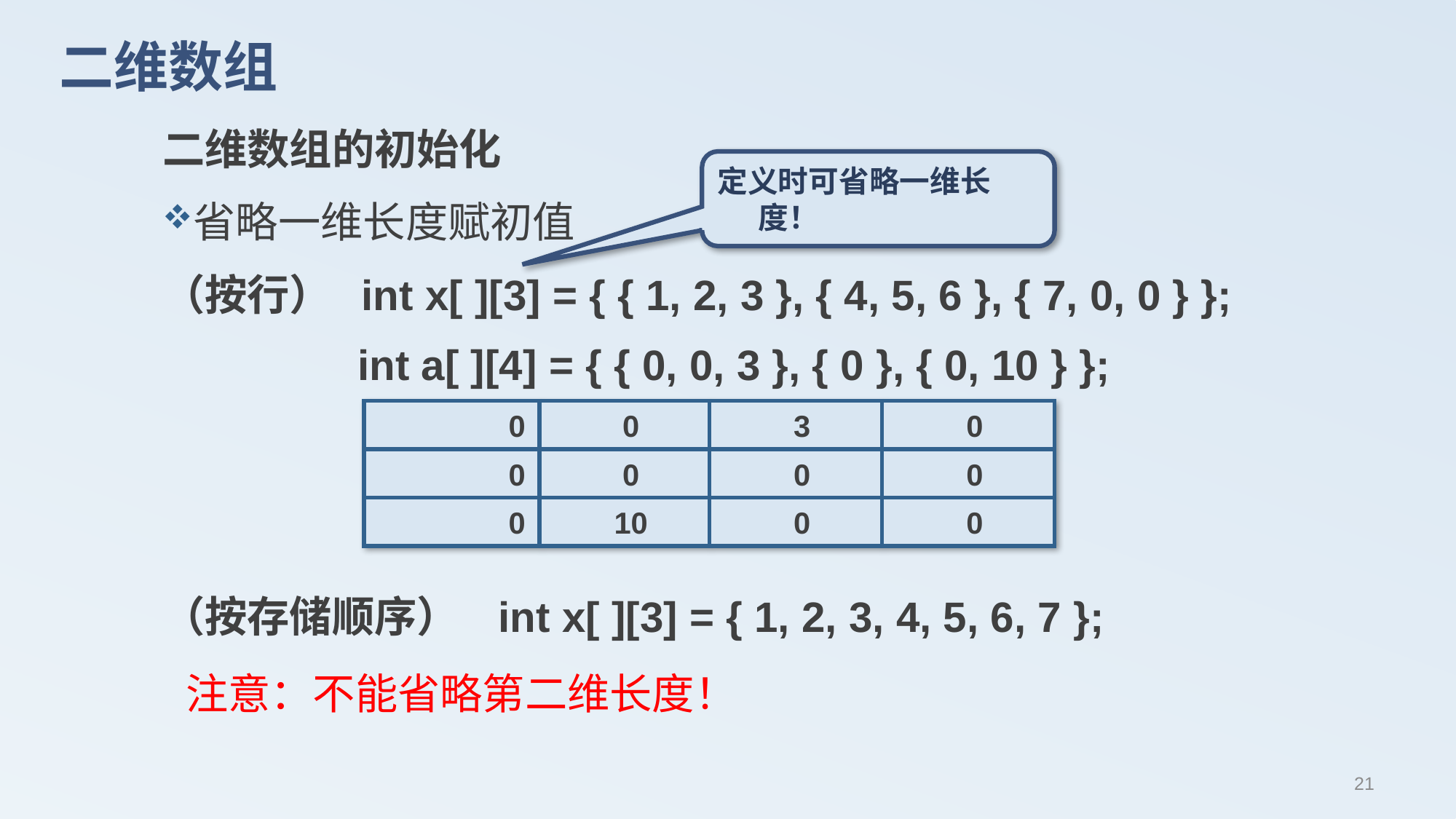

# 二维数组
二维数组的初始化
省略一维长度赋初值
（按行）  int x[ ][3] = { { 1, 2, 3 }, { 4, 5, 6 }, { 7, 0, 0 } };

定义时可省略一维长度！
int a[ ][4] = { { 0, 0, 3 }, { 0 }, { 0, 10 } };
| 0 | 0 | 3 | 0 |
| --- | --- | --- | --- |
| 0 | 0 | 0 | 0 |
| 0 | 10 | 0 | 0 |
（按存储顺序）   int x[ ][3] = { 1, 2, 3, 4, 5, 6, 7 };
注意：不能省略第二维长度！